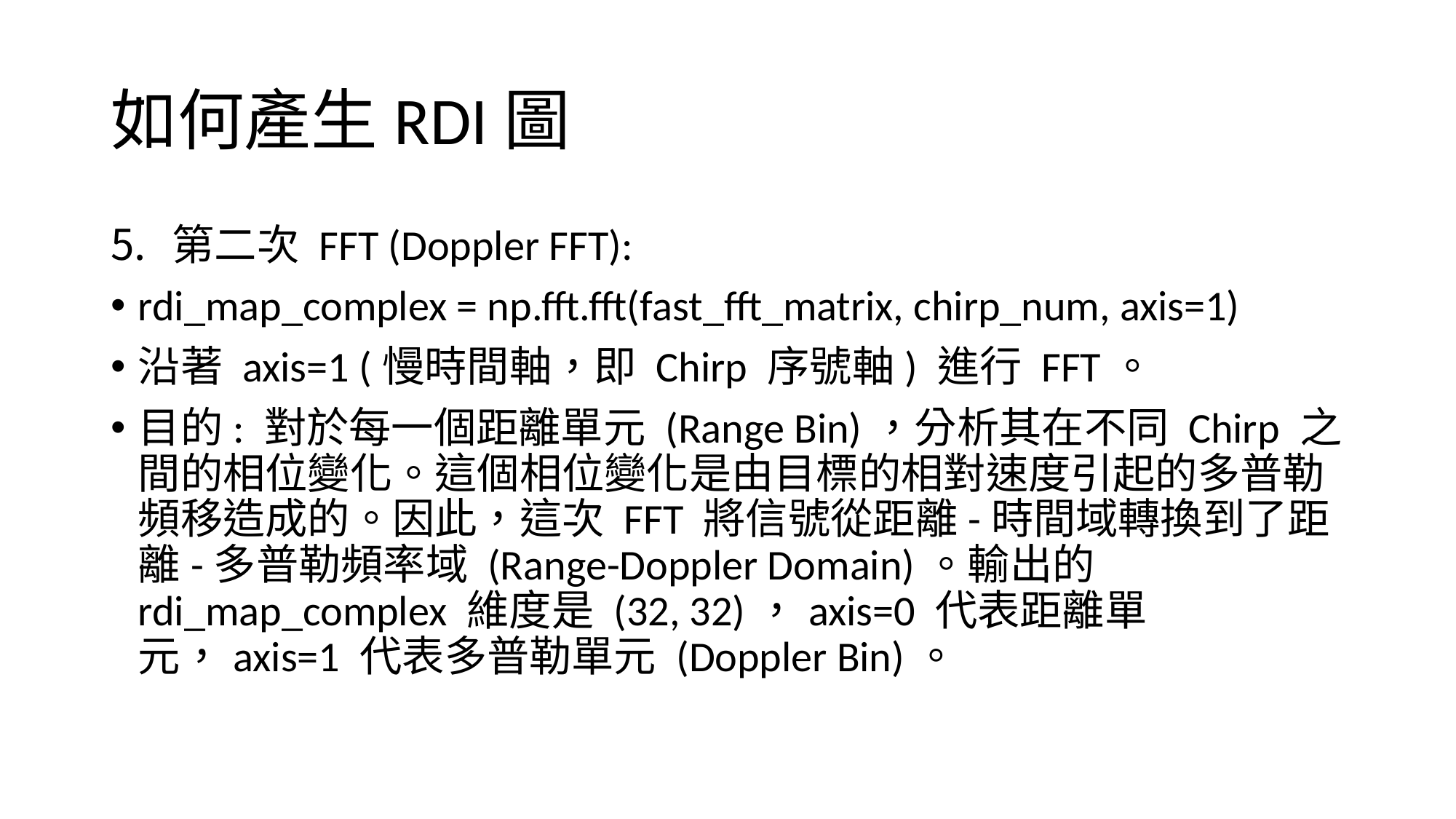

# 如何產生RDI圖
第二次 FFT (Doppler FFT):
rdi_map_complex = np.fft.fft(fast_fft_matrix, chirp_num, axis=1)
沿著 axis=1 (慢時間軸，即 Chirp 序號軸) 進行 FFT。
目的: 對於每一個距離單元 (Range Bin)，分析其在不同 Chirp 之間的相位變化。這個相位變化是由目標的相對速度引起的多普勒頻移造成的。因此，這次 FFT 將信號從距離-時間域轉換到了距離-多普勒頻率域 (Range-Doppler Domain)。輸出的 rdi_map_complex 維度是 (32, 32)，axis=0 代表距離單元，axis=1 代表多普勒單元 (Doppler Bin)。